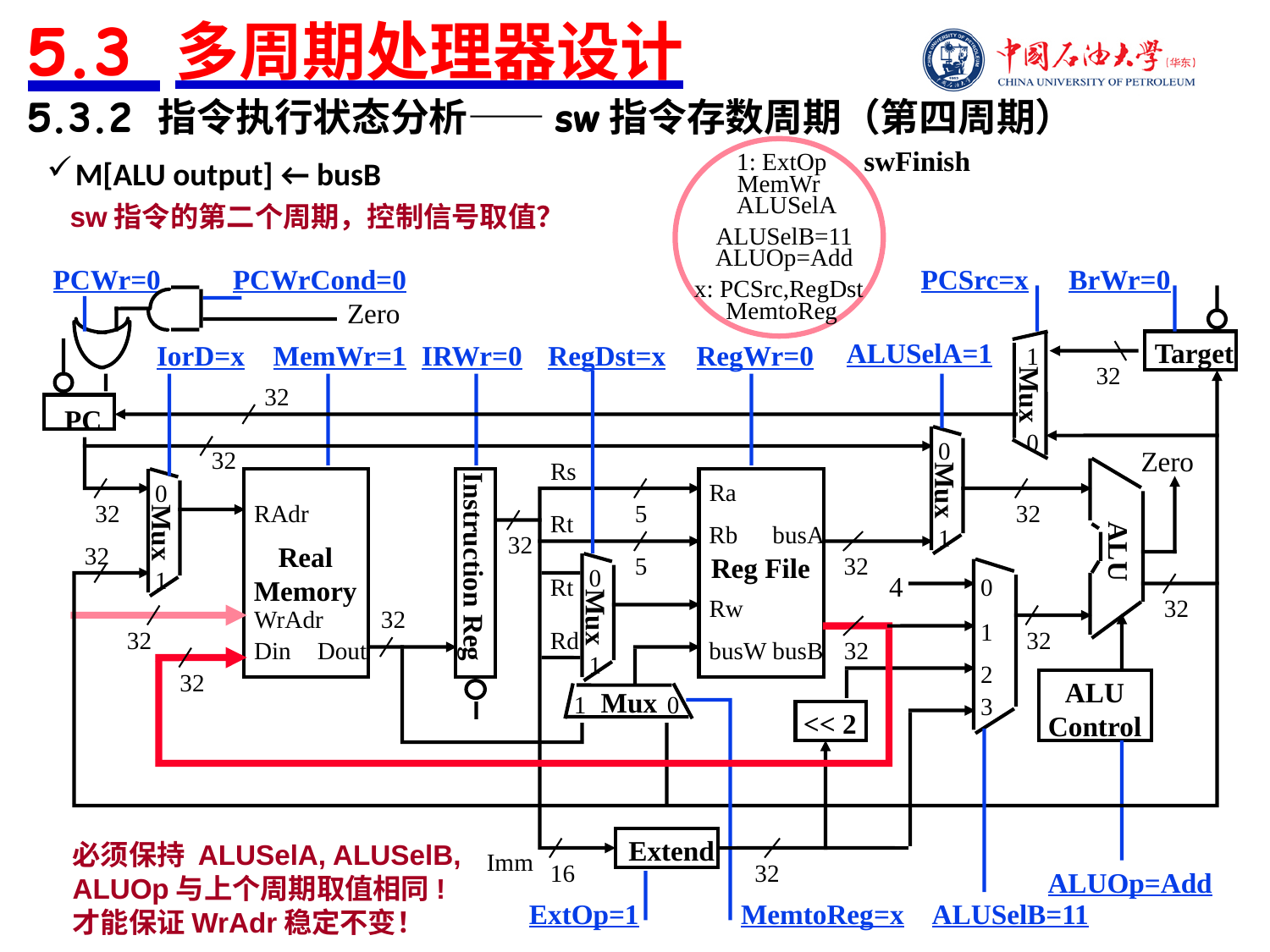

# 5.3 多周期处理器设计
5.3.2 指令执行状态分析——sw指令存数周期（第四周期）
swFinish

1: ExtOp
MemWr
ALUSelA
ALUSelB=11
ALUOp=Add
x: PCSrc,RegDst
MemtoReg
M[ALU output] ← busB
sw指令的第二个周期，控制信号取值？
PCWr=0
PCWrCond=0
PCSrc=x
BrWr=0

Zero

ALUSelA=1
Target

IorD=x
MemWr=1
IRWr=0
RegDst=x
RegWr=0
1

32

Mux

32

PC

0

0

Mux
1

Zero
32

Rs

ALU

0

Mux
1

Ra

32
RAdr
5
32
Rt

Rb
busA

32

Real
Memory
32

Instruction Reg
Reg File
5
32

0

Mux
1

4

Rt
0

Rw
32
WrAdr
32

32
1

32
Rd

Din
Dout
busW
busB
32

2

32

ALU
Control

Mux
1
0

3

<< 2

Extend

必须保持 ALUSelA, ALUSelB, ALUOp与上个周期取值相同!
才能保证WrAdr稳定不变！

16

Imm

32
ALUOp=Add

ExtOp=1
MemtoReg=x
ALUSelB=11